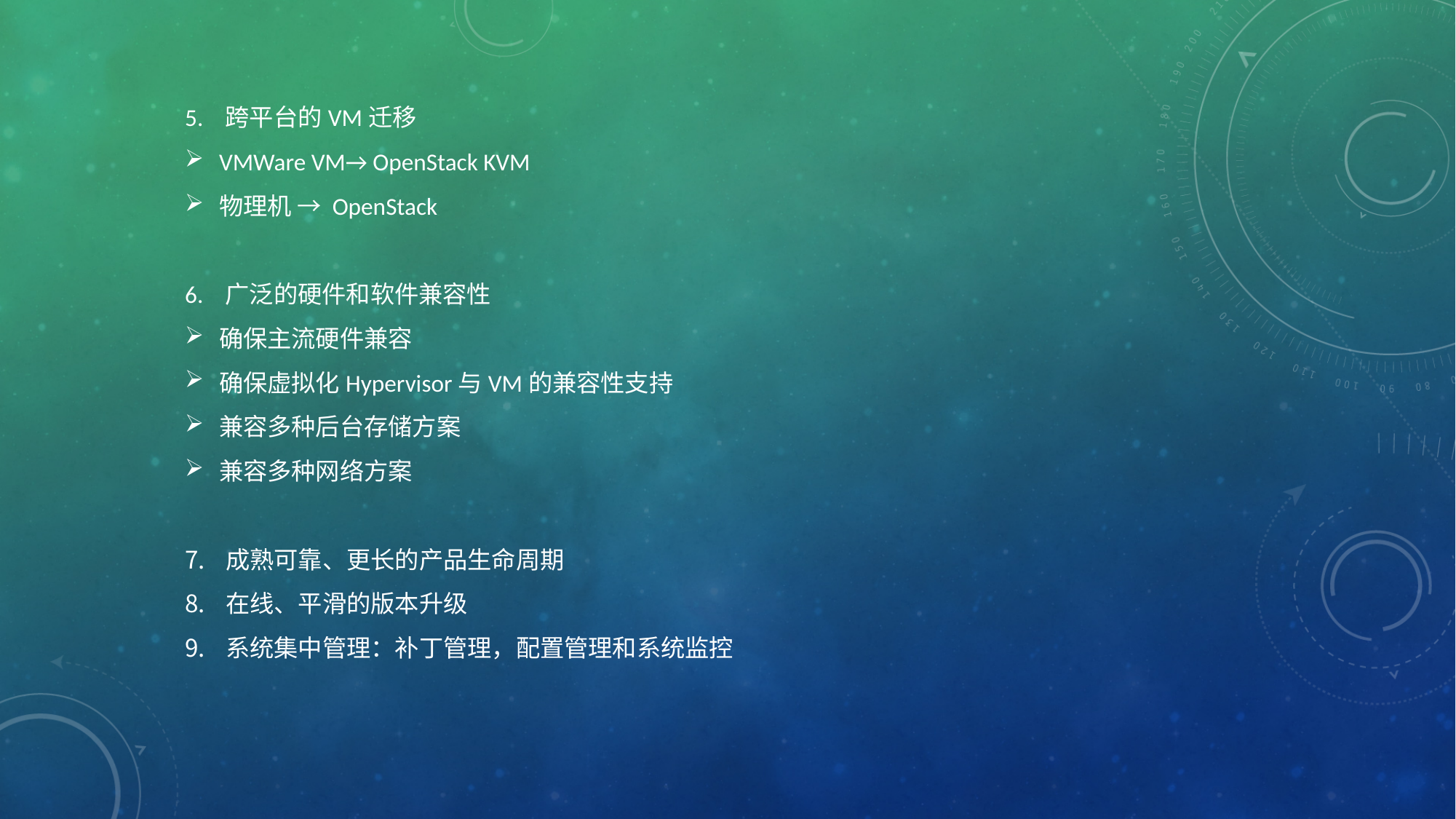

5.   跨平台的VM迁移
VMWare VM→ OpenStack KVM
物理机 → OpenStack

6.   广泛的硬件和软件兼容性
确保主流硬件兼容
确保虚拟化Hypervisor与VM的兼容性支持
兼容多种后台存储方案
兼容多种网络方案

成熟可靠、更长的产品生命周期
在线、平滑的版本升级
系统集中管理：补丁管理，配置管理和系统监控